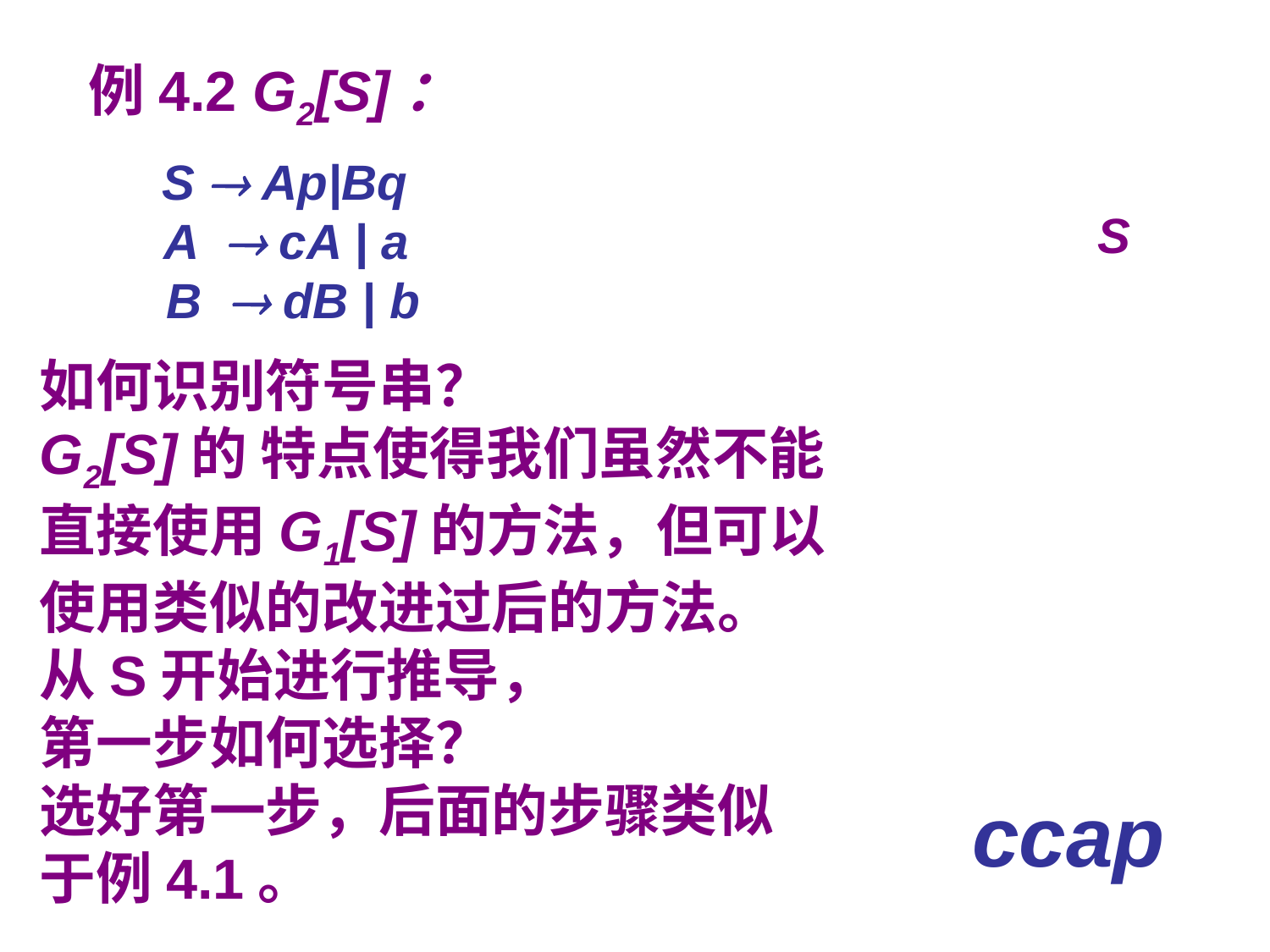

例4.2 G2[S]：

           S → Ap|Bq	         	 A  → cA | a
	 B  → dB | b
S
如何识别符号串？
G2[S]的 特点使得我们虽然不能直接使用G1[S]的方法，但可以使用类似的改进过后的方法。
从S开始进行推导，
第一步如何选择？
选好第一步，后面的步骤类似于例4.1。
           ccap